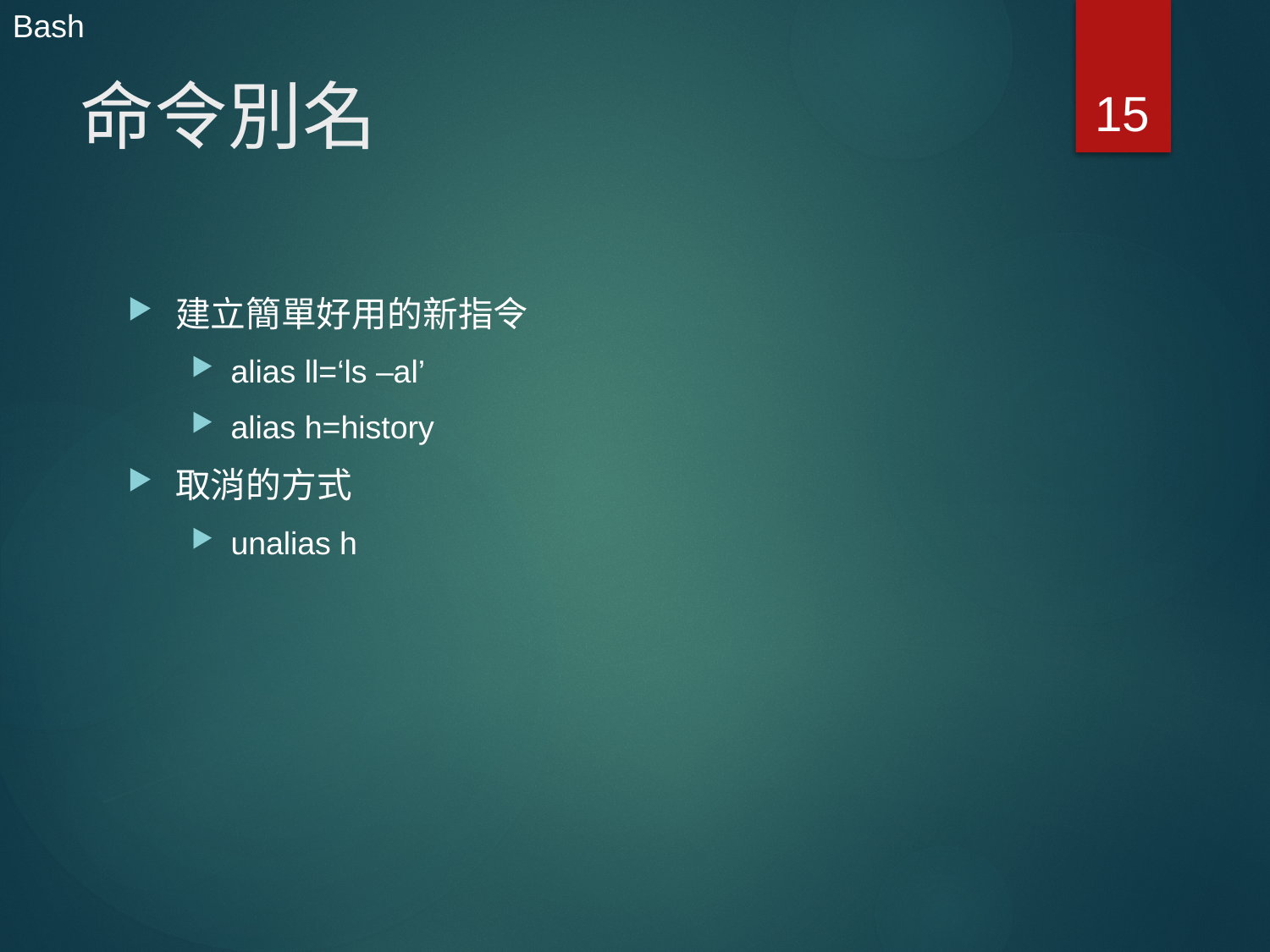

Bash
15
# 命令別名
建立簡單好用的新指令
alias ll=‘ls –al’
alias h=history
取消的方式
unalias h